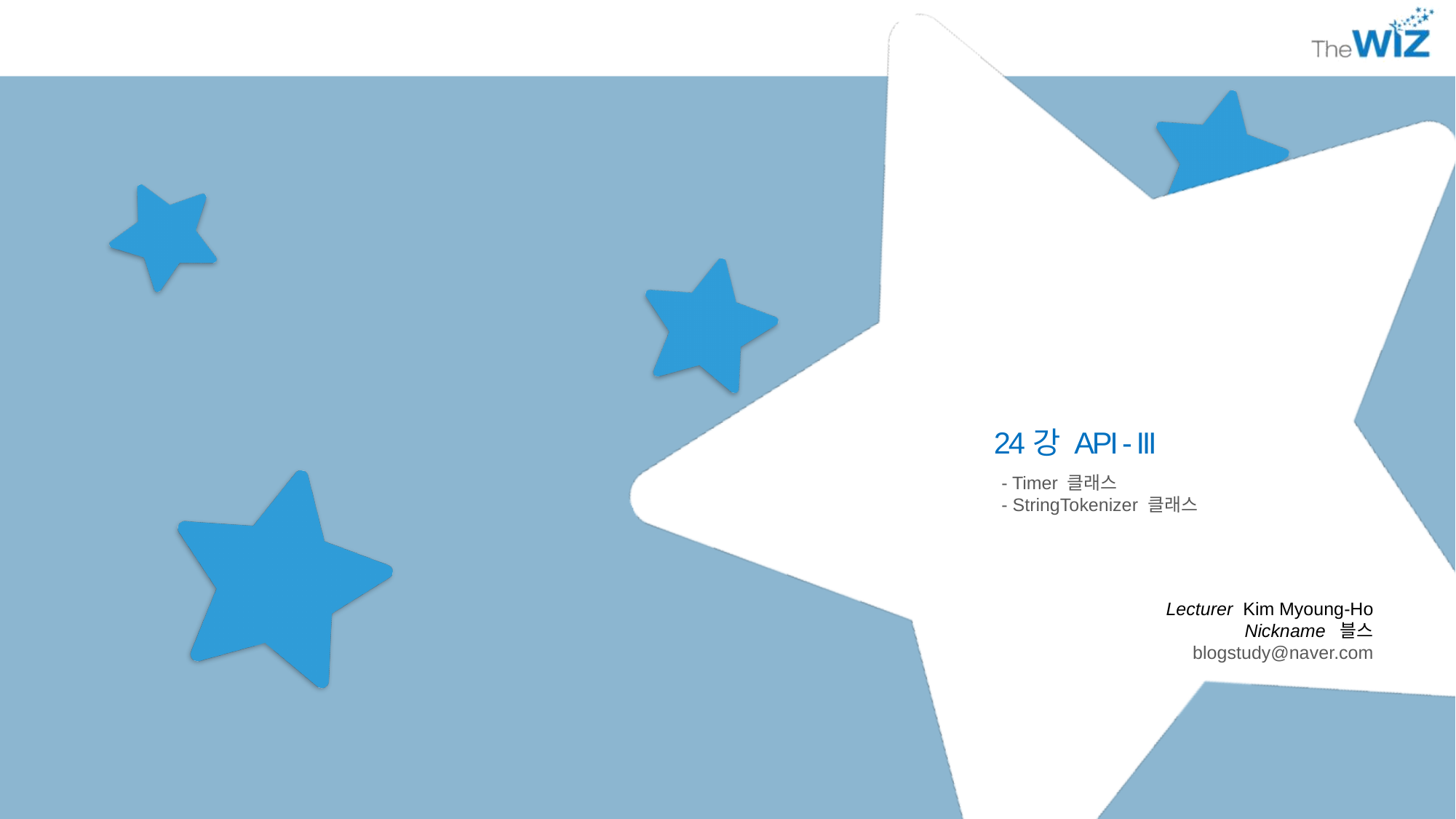

24강 API - III
- Timer 클래스
- StringTokenizer 클래스
Lecturer  Kim Myoung-Ho
Nickname  블스
blogstudy@naver.com